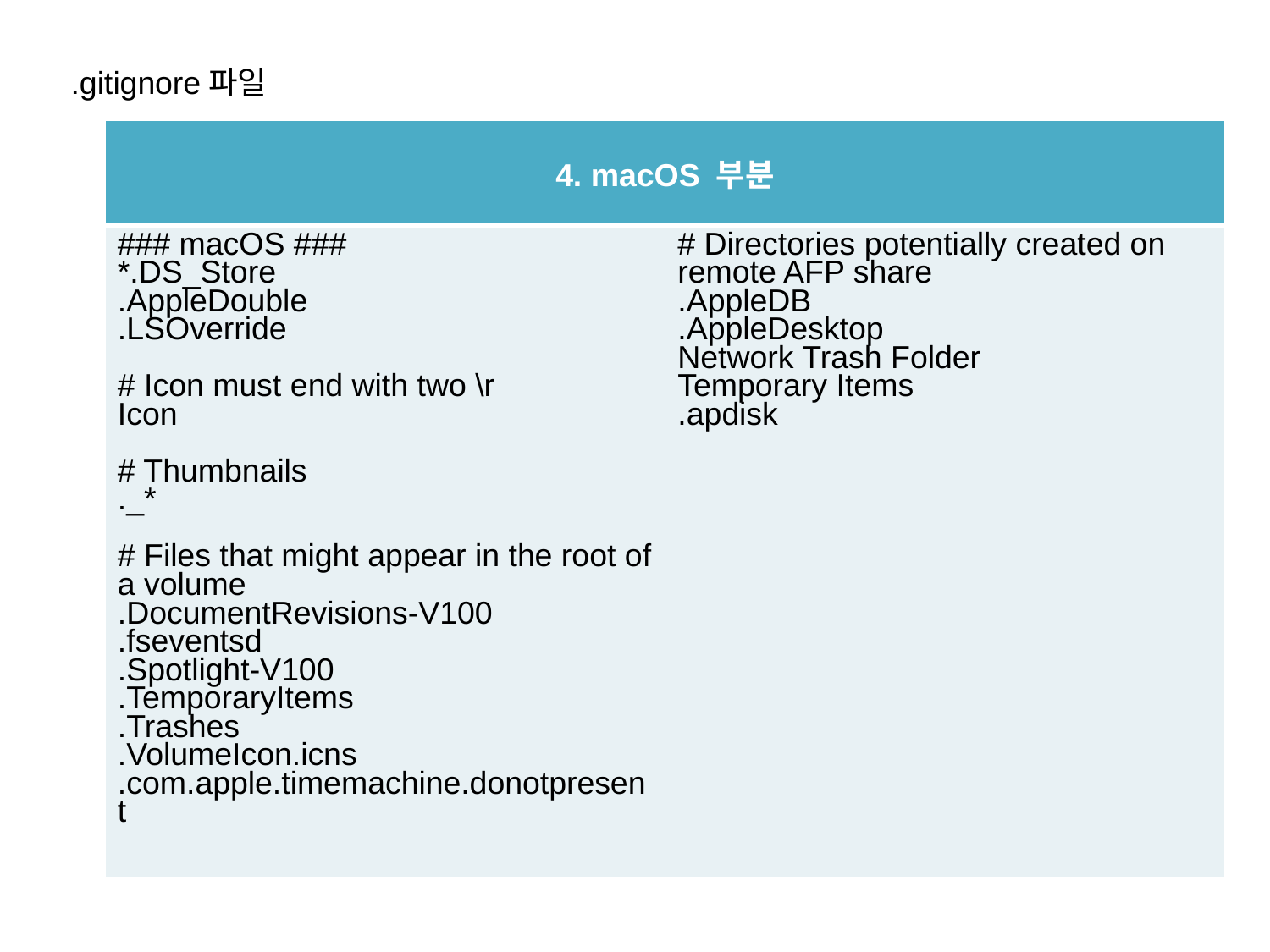

.gitignore파일

| 4. macOS 부분 |  |
| --- | --- |
| ### macOS ### \*.DS\_Store .AppleDouble .LSOverride # Icon must end with two \r Icon # Thumbnails .\_\* # Files that might appear in the root of a volume .DocumentRevisions-V100 .fseventsd .Spotlight-V100 .TemporaryItems .Trashes .VolumeIcon.icns .com.apple.timemachine.donotpresent | # Directories potentially created on remote AFP share .AppleDB .AppleDesktop Network Trash Folder Temporary Items .apdisk |